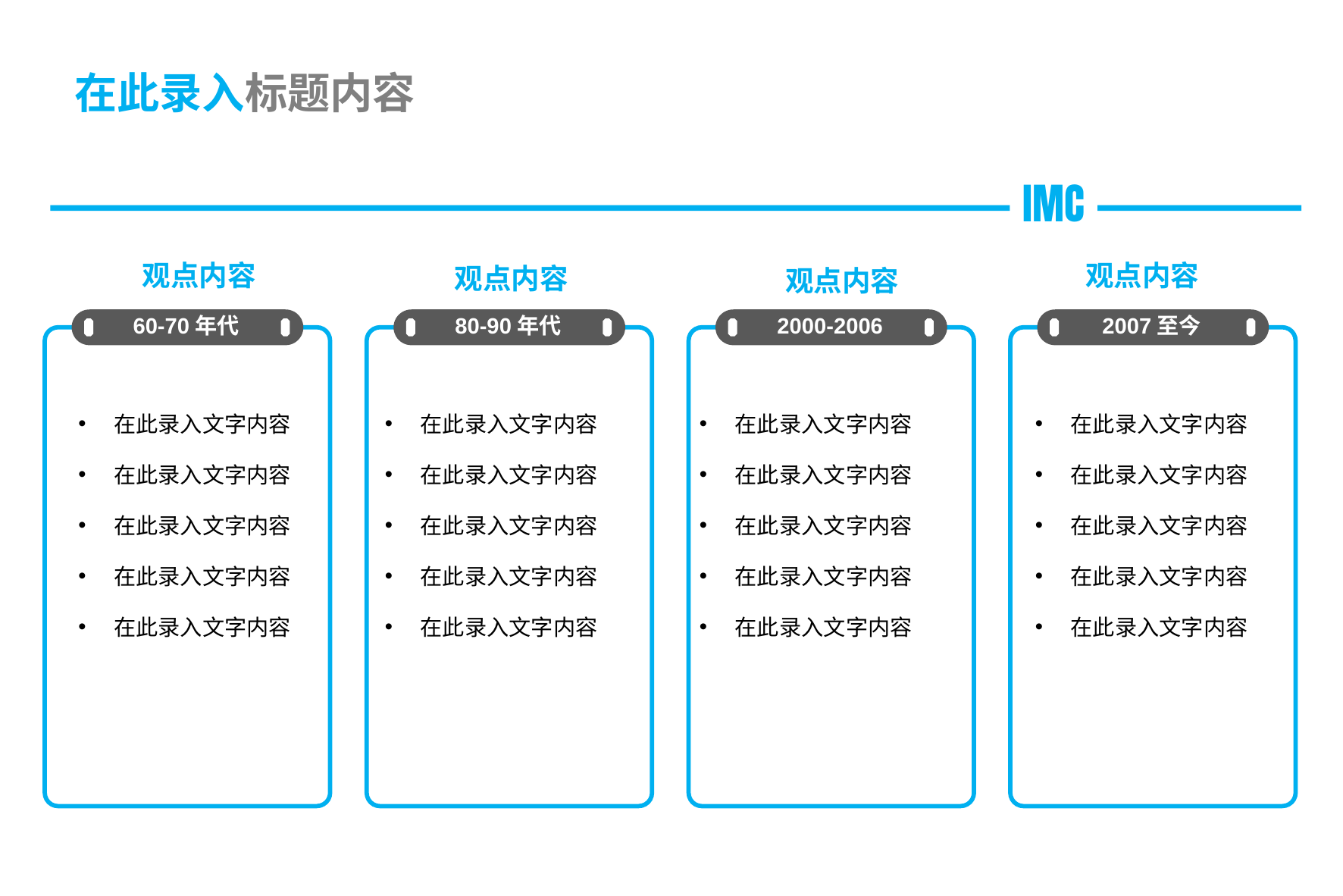

# 在此录入标题内容
IMC

观点内容
观点内容
观点内容
观点内容
60-70年代

80-90年代

2000-2006

2007至今

在此录入文字内容
在此录入文字内容
在此录入文字内容
在此录入文字内容
在此录入文字内容

在此录入文字内容
在此录入文字内容
在此录入文字内容
在此录入文字内容
在此录入文字内容

在此录入文字内容
在此录入文字内容
在此录入文字内容
在此录入文字内容
在此录入文字内容

在此录入文字内容
在此录入文字内容
在此录入文字内容
在此录入文字内容
在此录入文字内容